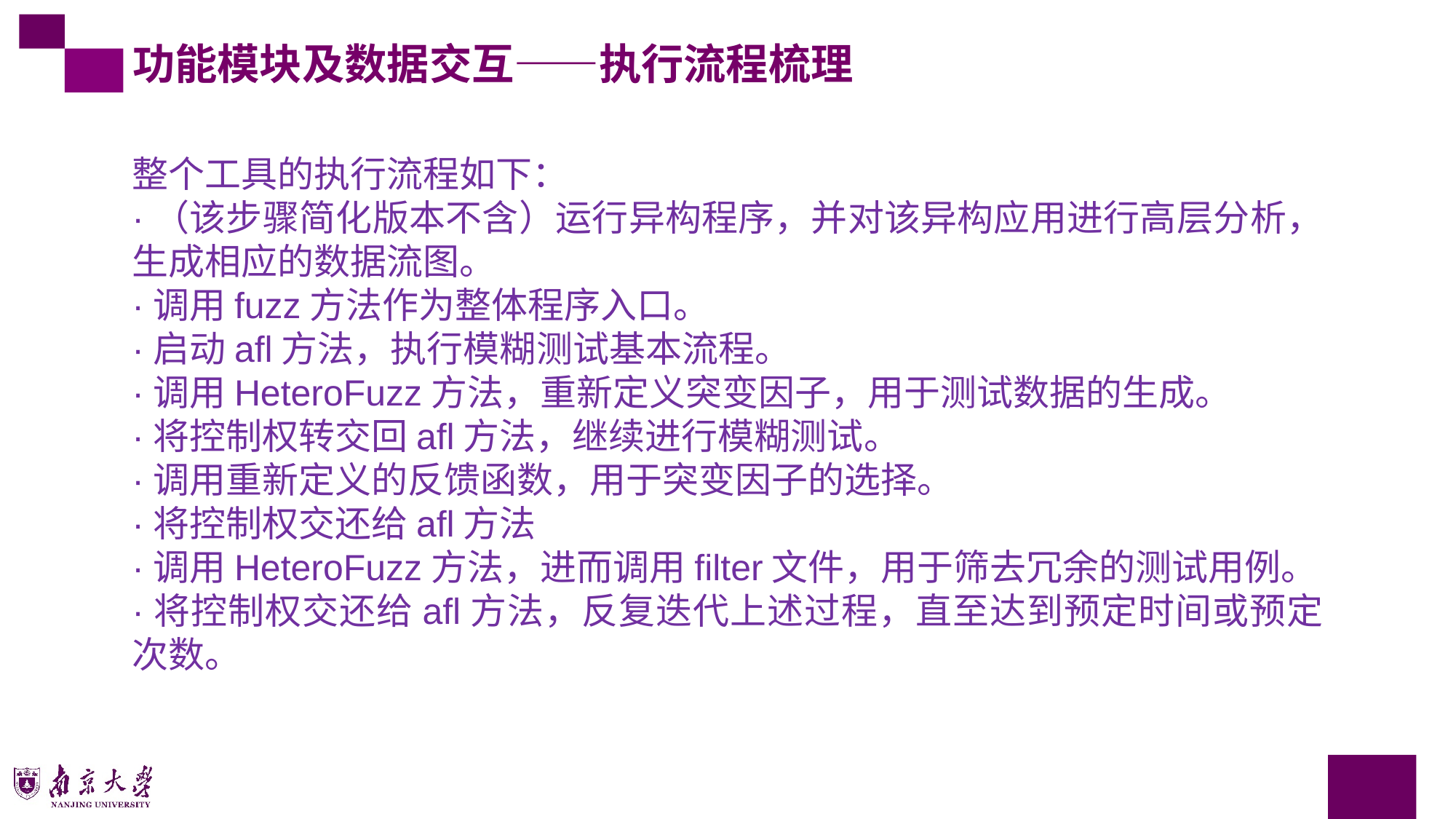

功能模块及数据交互——执行流程梳理
整个工具的执行流程如下：
·（该步骤简化版本不含）运行异构程序，并对该异构应用进行高层分析，生成相应的数据流图。
·调用fuzz方法作为整体程序入口。
·启动afl方法，执行模糊测试基本流程。
·调用HeteroFuzz方法，重新定义突变因子，用于测试数据的生成。
·将控制权转交回afl方法，继续进行模糊测试。
·调用重新定义的反馈函数，用于突变因子的选择。
·将控制权交还给afl方法
·调用HeteroFuzz方法，进而调用filter文件，用于筛去冗余的测试用例。
·将控制权交还给afl方法，反复迭代上述过程，直至达到预定时间或预定次数。

11